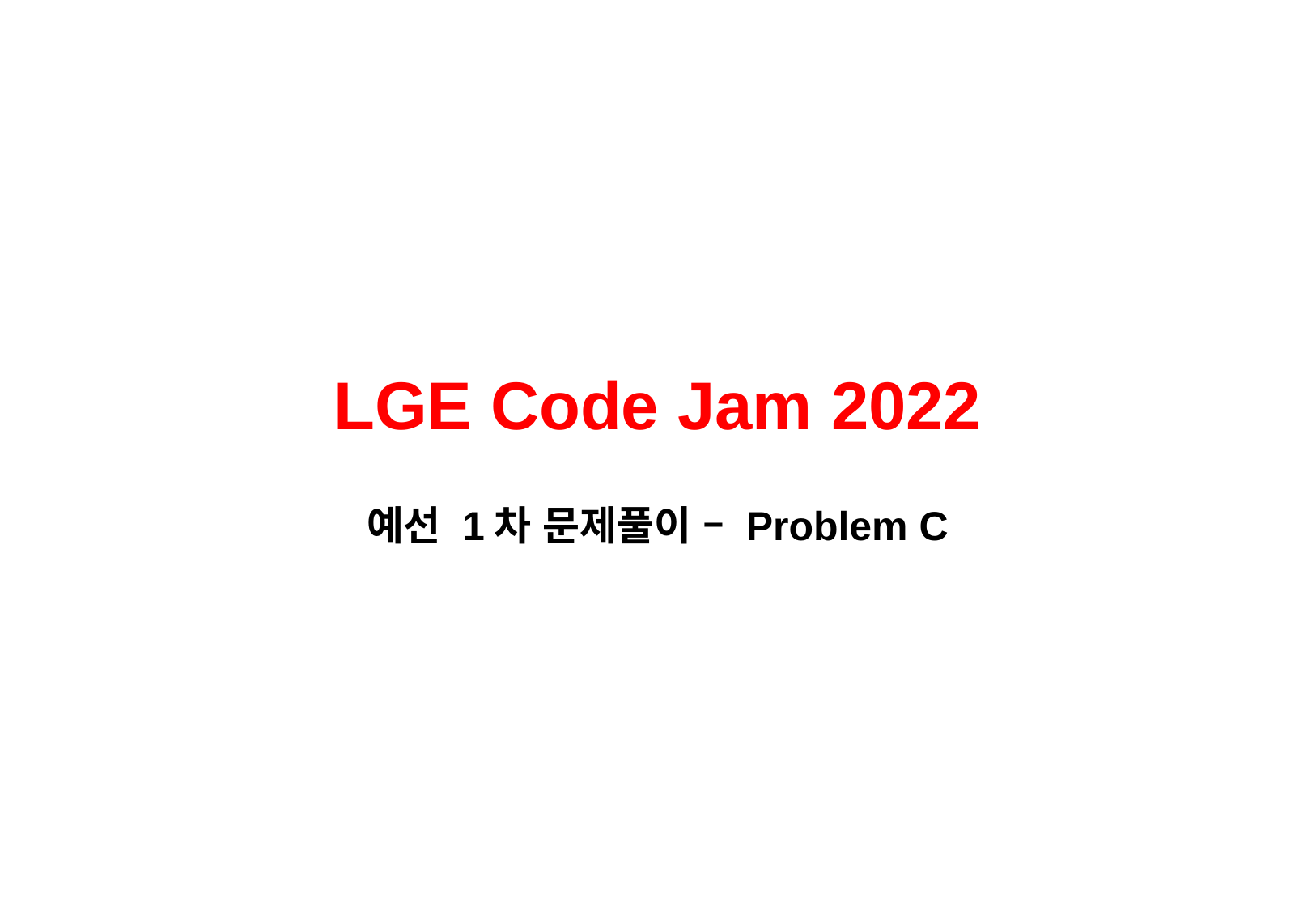

LGE Code Jam 2022

예선 1차 문제풀이 – Problem C